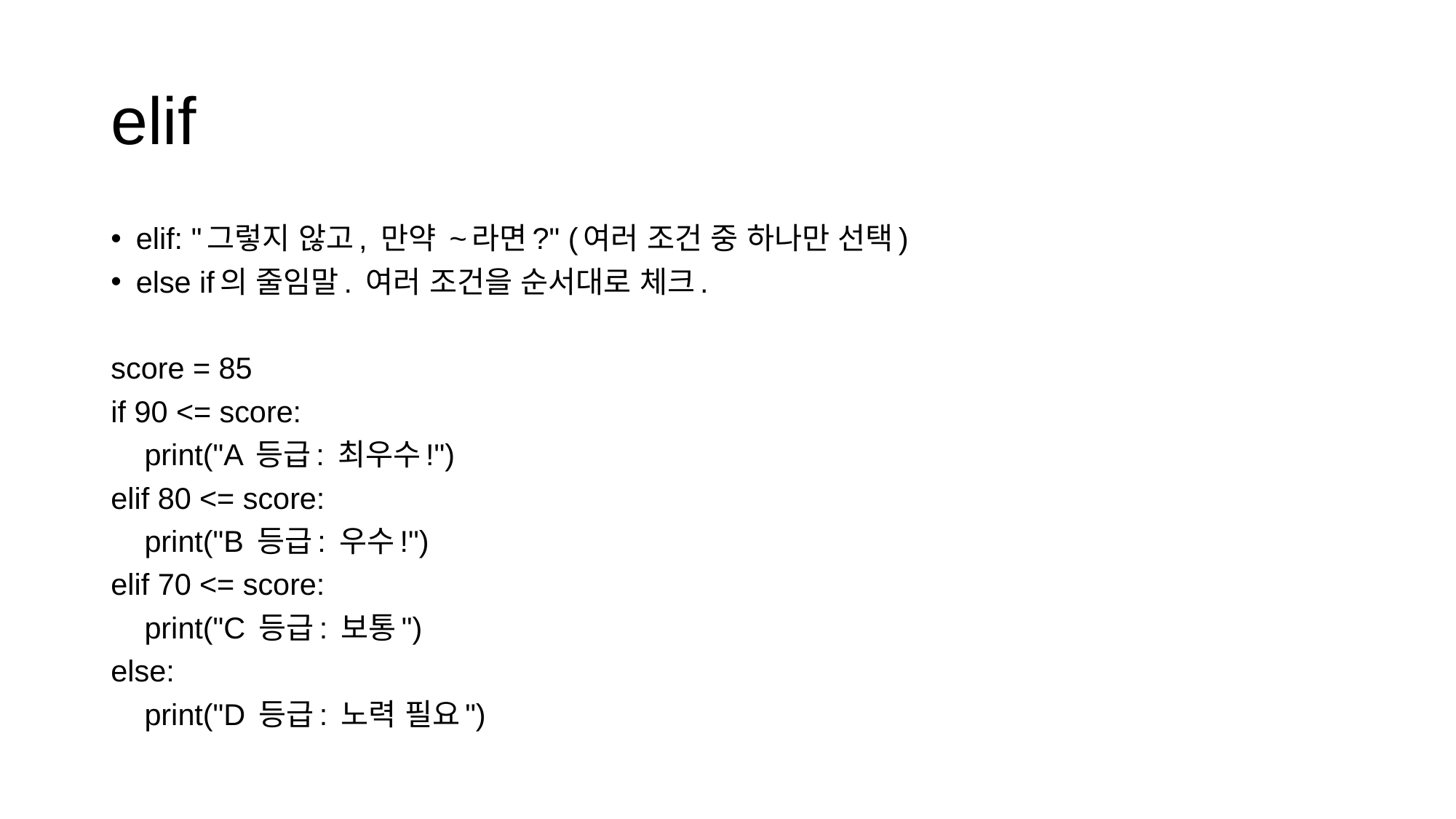

# elif
elif: "그렇지 않고, 만약 ~라면?" (여러 조건 중 하나만 선택)
else if의 줄임말. 여러 조건을 순서대로 체크.

score = 85
if 90 <= score:
    print("A 등급: 최우수!")
elif 80 <= score:
    print("B 등급: 우수!")
elif 70 <= score:
    print("C 등급: 보통")
else:
    print("D 등급: 노력 필요")